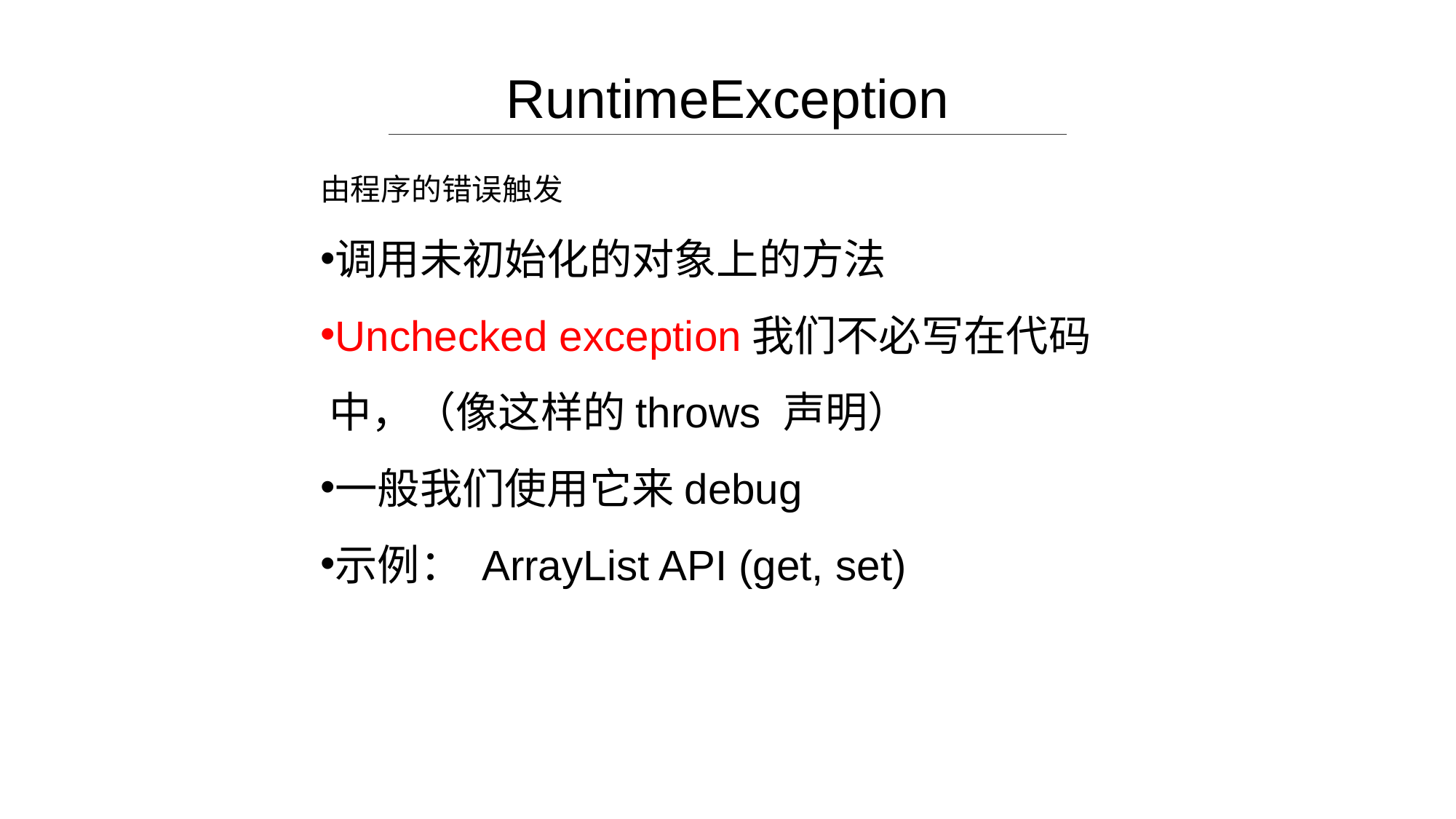

RuntimeException
由程序的错误触发
调用未初始化的对象上的方法
Unchecked exception我们不必写在代码中，（像这样的throws 声明）
一般我们使用它来debug
示例： ArrayList API (get, set)